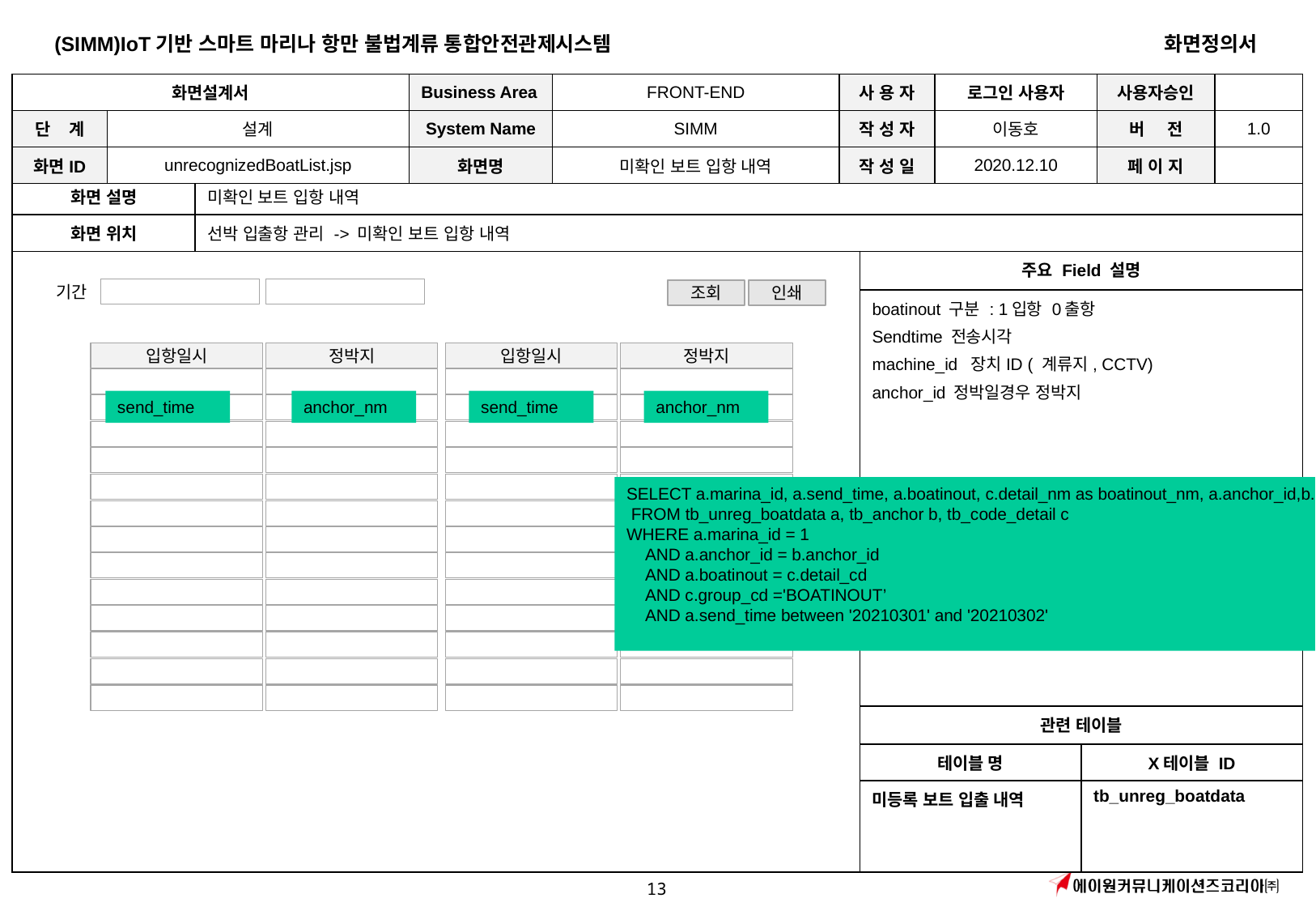

| 화면설계서 |  | Business Area | FRONT-END | 사 용 자 | 로그인 사용자 | 사용자승인 |  |
| --- | --- | --- | --- | --- | --- | --- | --- |
| 단 계 | 설계 | System Name | SIMM | 작 성 자 | 이동호 | 버 전 | 1.0 |
| 화면ID | unrecognizedBoatList.jsp | 화면명 | 미확인 보트 입항 내역 | 작 성 일 | 2020.12.10 | 페 이 지 |  |
| 화면 설명 | 미확인 보트 입항 내역 |  |  |
| --- | --- | --- | --- |
| 화면 위치 | 선박 입출항 관리 -> 미확인 보트 입항 내역 |  |  |
|  |  | 주요 Field 설명 |  |
|  |  | boatinout 구분 : 1입항 0출항 Sendtime 전송시각 machine\_id 장치ID ( 계류지, CCTV) anchor\_id 정박일경우 정박지 |  |
|  |  | 주요 Check 사항 |  |
|  |  |  |  |
|  |  | 관련 테이블 |  |
|  |  | 테이블 명 | X테이블 ID |
|  |  | 미등록 보트 입출 내역 | tb\_unreg\_boatdata |
기간

조회
인쇄
입항일시
정박지
입항일시
정박지

send_time
anchor_nm
send_time
anchor_nm

SELECT a.marina_id, a.send_time, a.boatinout, c.detail_nm as boatinout_nm, a.anchor_id,b.anchor_nm
 FROM tb_unreg_boatdata a, tb_anchor b, tb_code_detail c
WHERE a.marina_id = 1
    AND a.anchor_id = b.anchor_id
    AND a.boatinout = c.detail_cd
    AND c.group_cd ='BOATINOUT’
    AND a.send_time between '20210301' and '20210302'